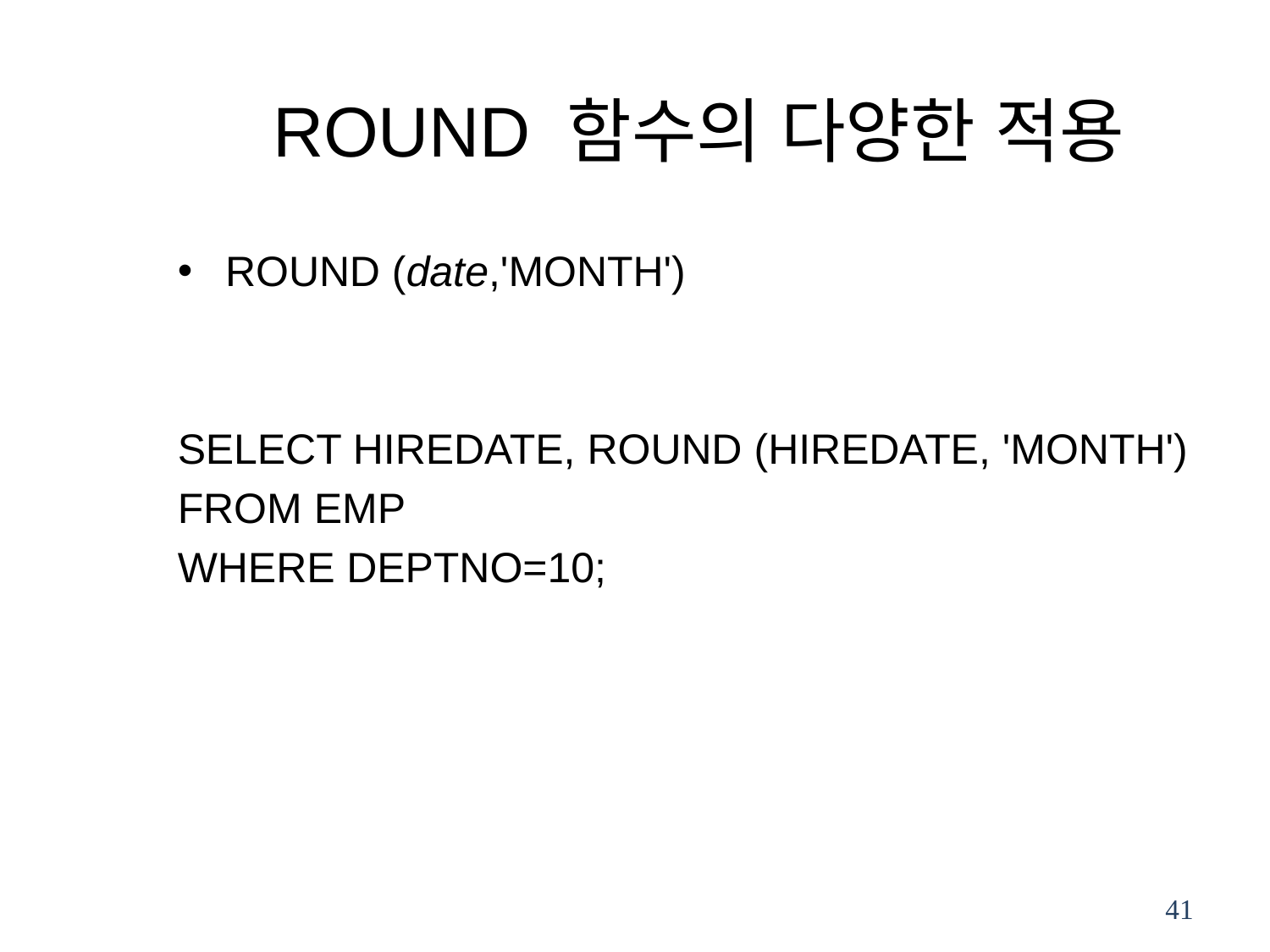

# ROUND 함수의 다양한 적용

ROUND (date,'MONTH')

SELECT HIREDATE, ROUND (HIREDATE, 'MONTH')
FROM EMP
WHERE DEPTNO=10;

41